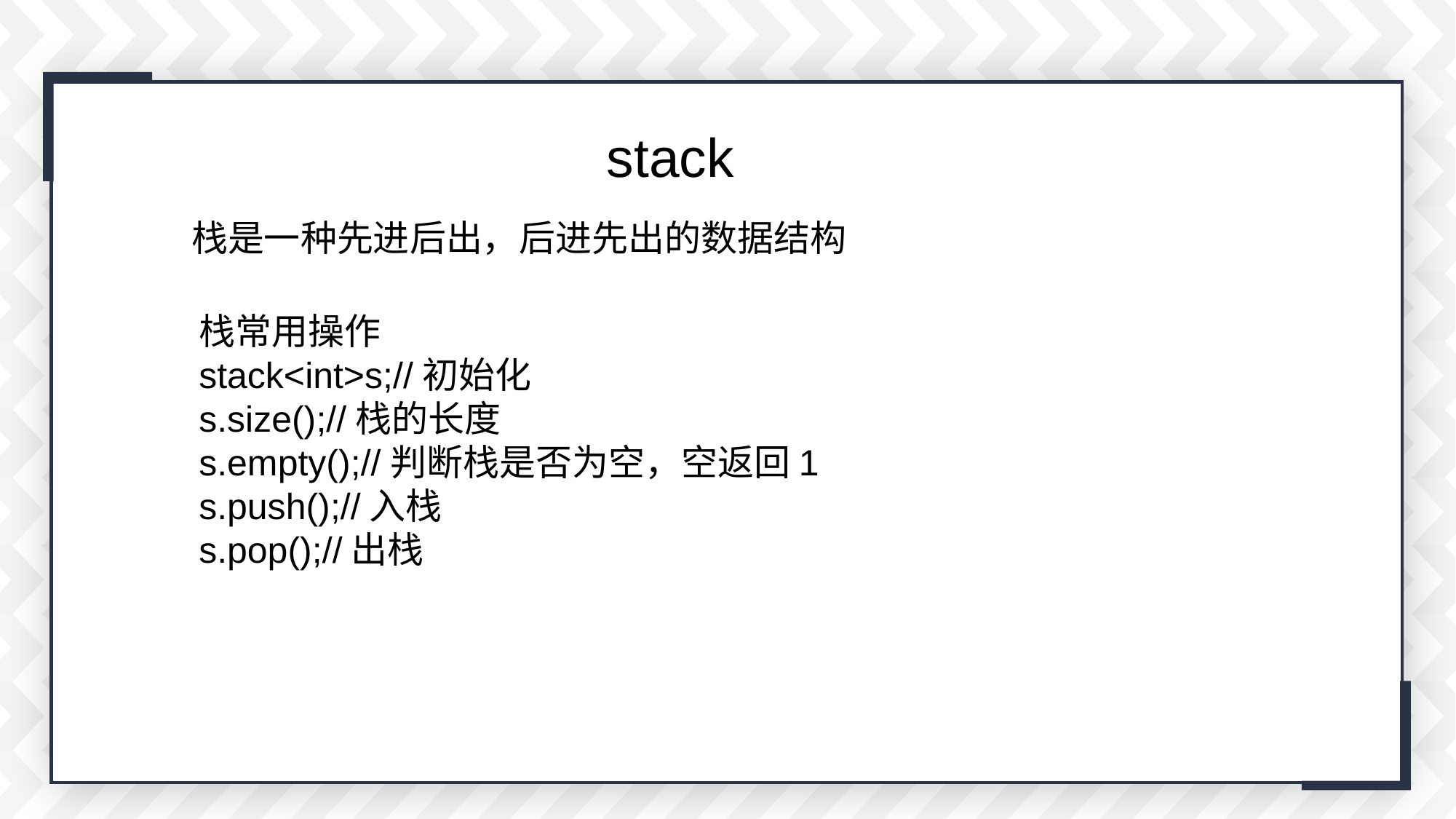

stack
栈是一种先进后出，后进先出的数据结构

输入
标题
栈常用操作
stack<int>s;//初始化
s.size();//栈的长度
s.empty();//判断栈是否为空，空返回1
s.push();//入栈
s.pop();//出栈
点击在此录入上述图表的综合描述说明，在此录入上述图表的综合描述说明。在此录入上述图表的综合描述说明，在此录入上述图表的综合描述说明